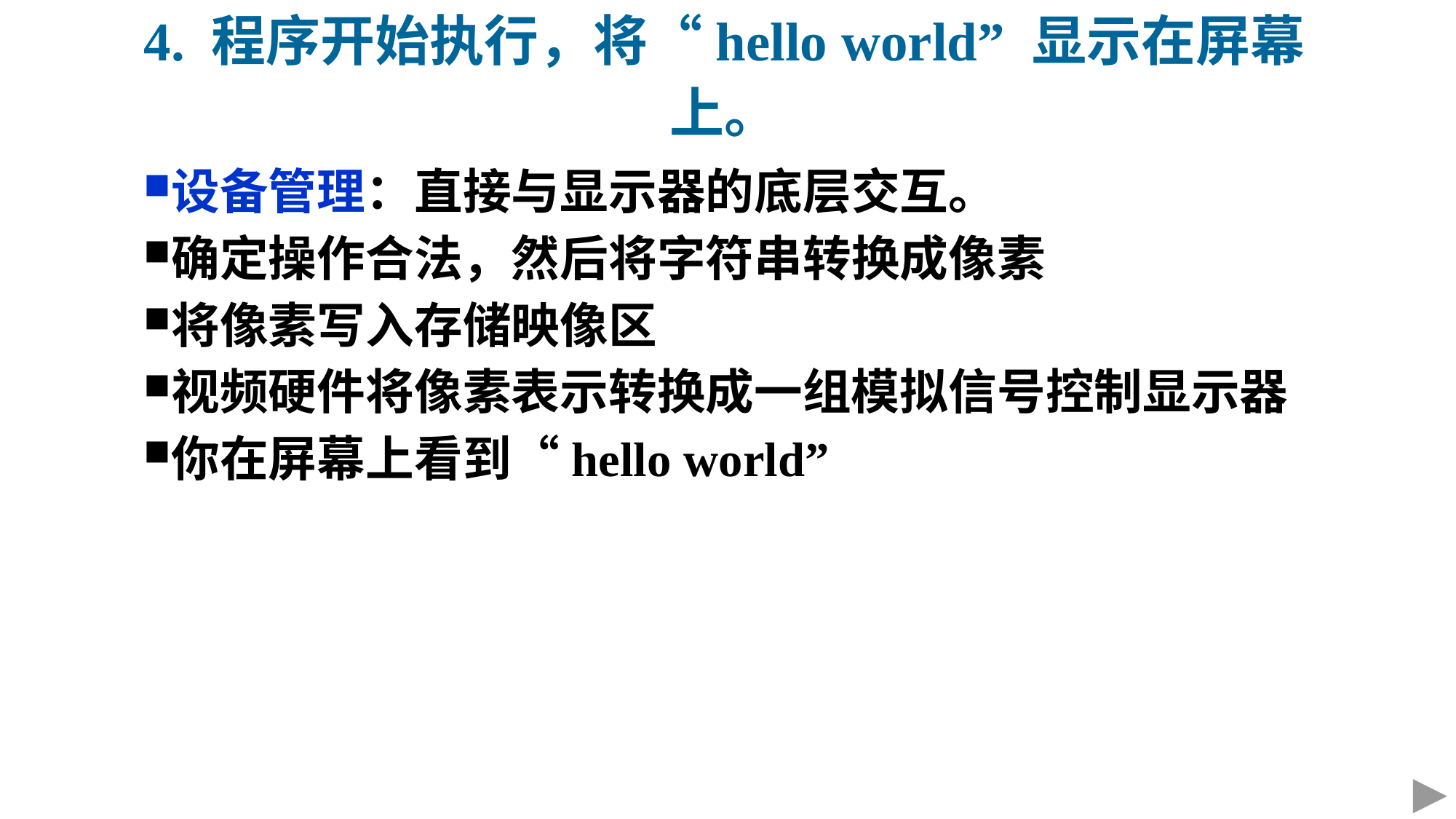

# 4. 程序开始执行，将“hello world” 显示在屏幕上。
设备管理：直接与显示器的底层交互。
确定操作合法，然后将字符串转换成像素
将像素写入存储映像区
视频硬件将像素表示转换成一组模拟信号控制显示器
你在屏幕上看到“hello world”